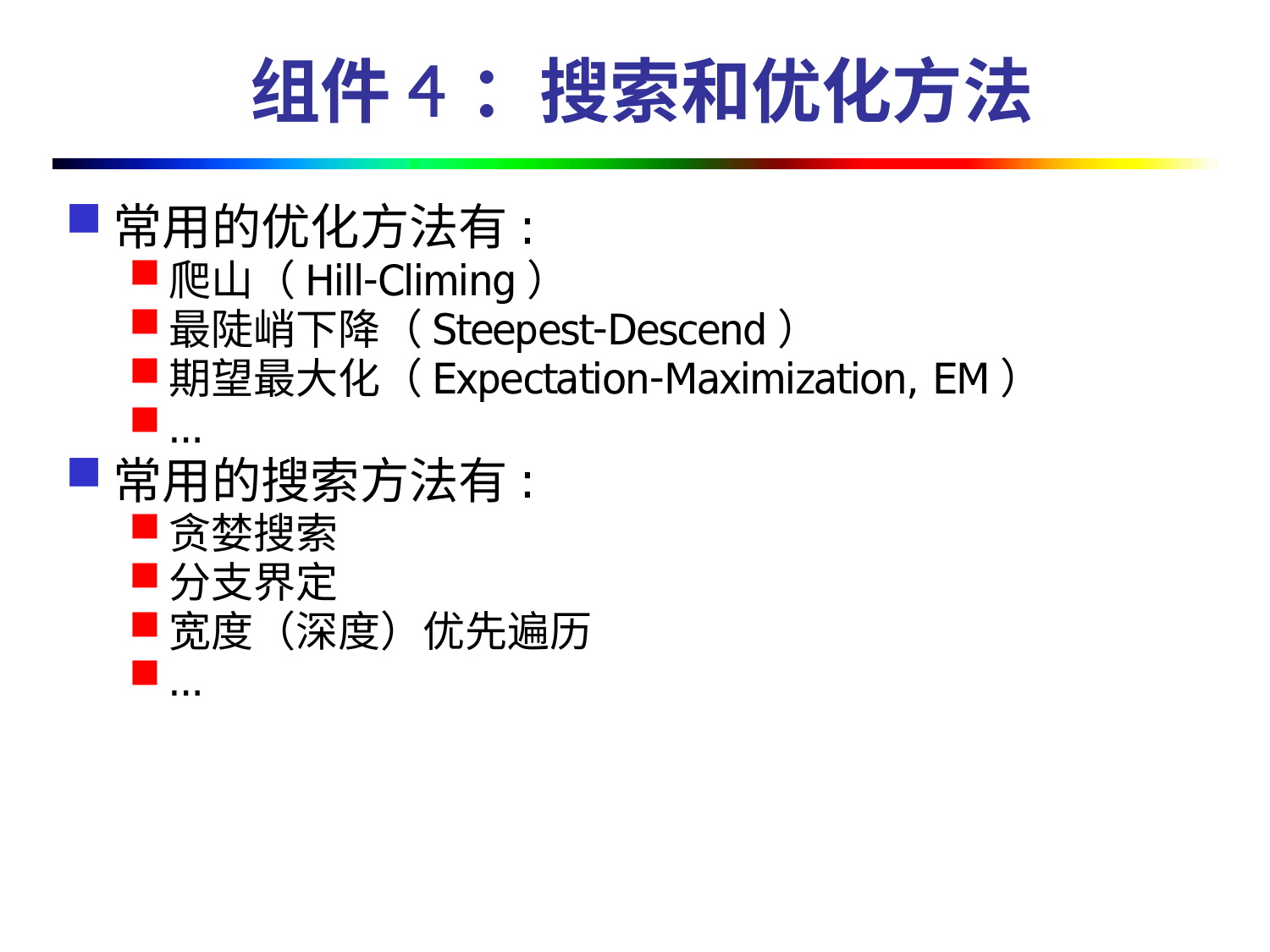

# 组件4：搜索和优化方法
常用的优化方法有:
爬山（Hill-Climing）
最陡峭下降（Steepest-Descend）
期望最大化（Expectation-Maximization, EM）
…
常用的搜索方法有:
贪婪搜索
分支界定
宽度（深度）优先遍历
…